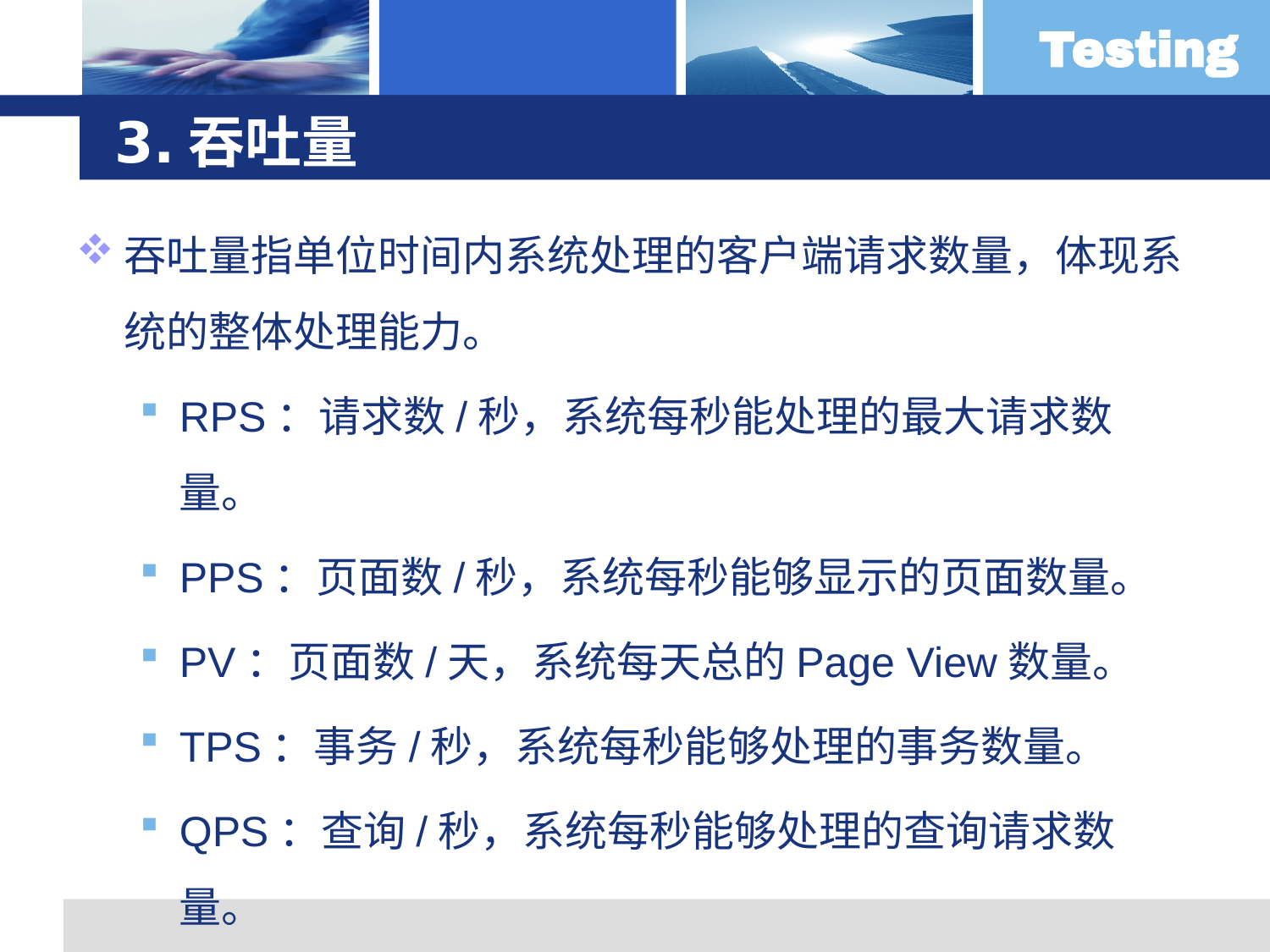

# 3.吞吐量
吞吐量指单位时间内系统处理的客户端请求数量，体现系统的整体处理能力。
RPS：请求数/秒，系统每秒能处理的最大请求数量。
PPS：页面数/秒，系统每秒能够显示的页面数量。
PV：页面数/天，系统每天总的Page View数量。
TPS：事务/秒，系统每秒能够处理的事务数量。
QPS：查询/秒，系统每秒能够处理的查询请求数量。